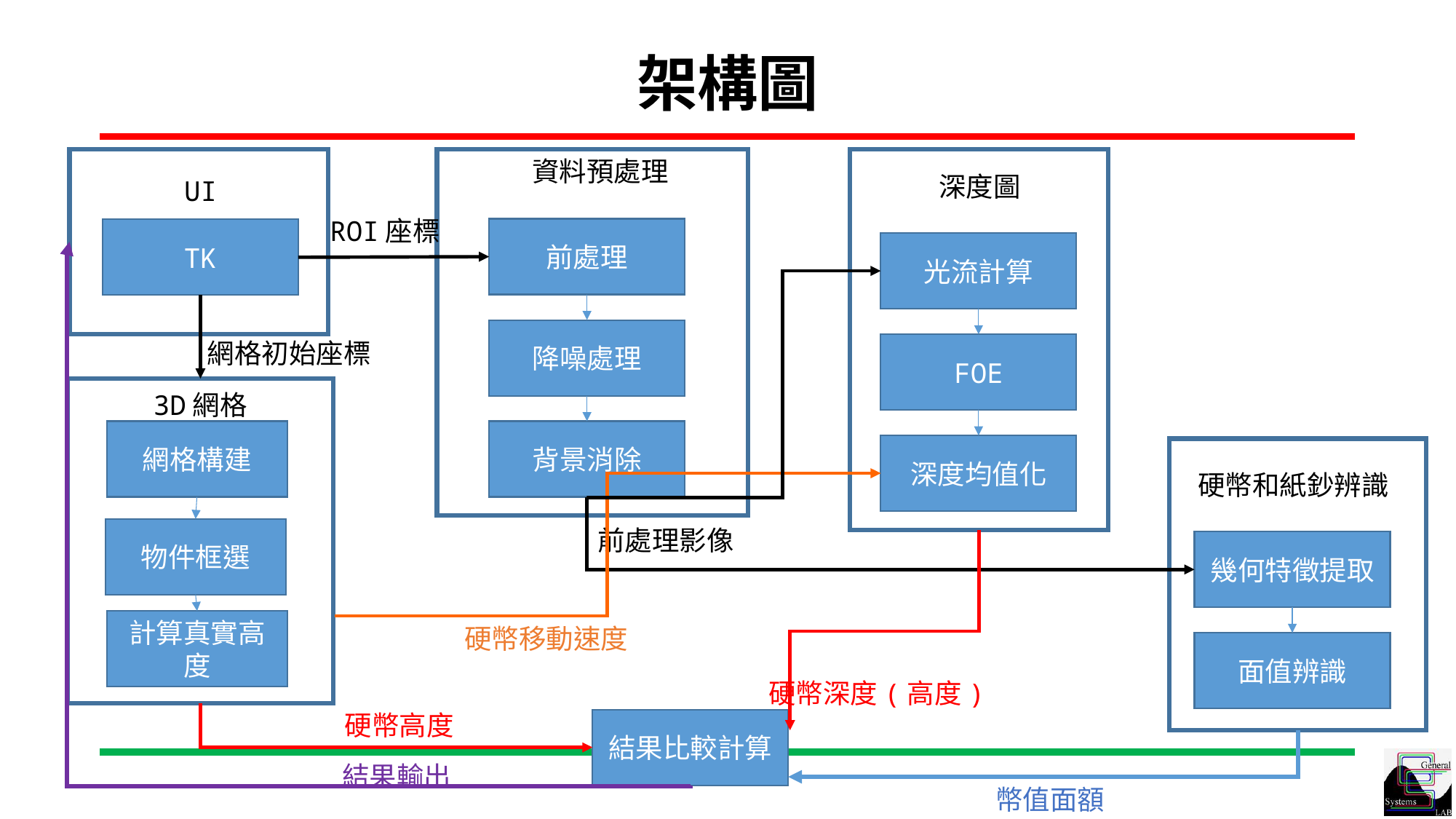

# 架構圖

資料預處理

深度圖
UI
ROI座標
前處理
TK
光流計算
降噪處理
網格初始座標
FOE

3D網格
網格構建
背景消除
深度均值化

硬幣和紙鈔辨識
前處理影像
物件框選
幾何特徵提取
計算真實高度
硬幣移動速度
面值辨識
硬幣深度(高度)
硬幣高度
結果比較計算
結果輸出
幣值面額